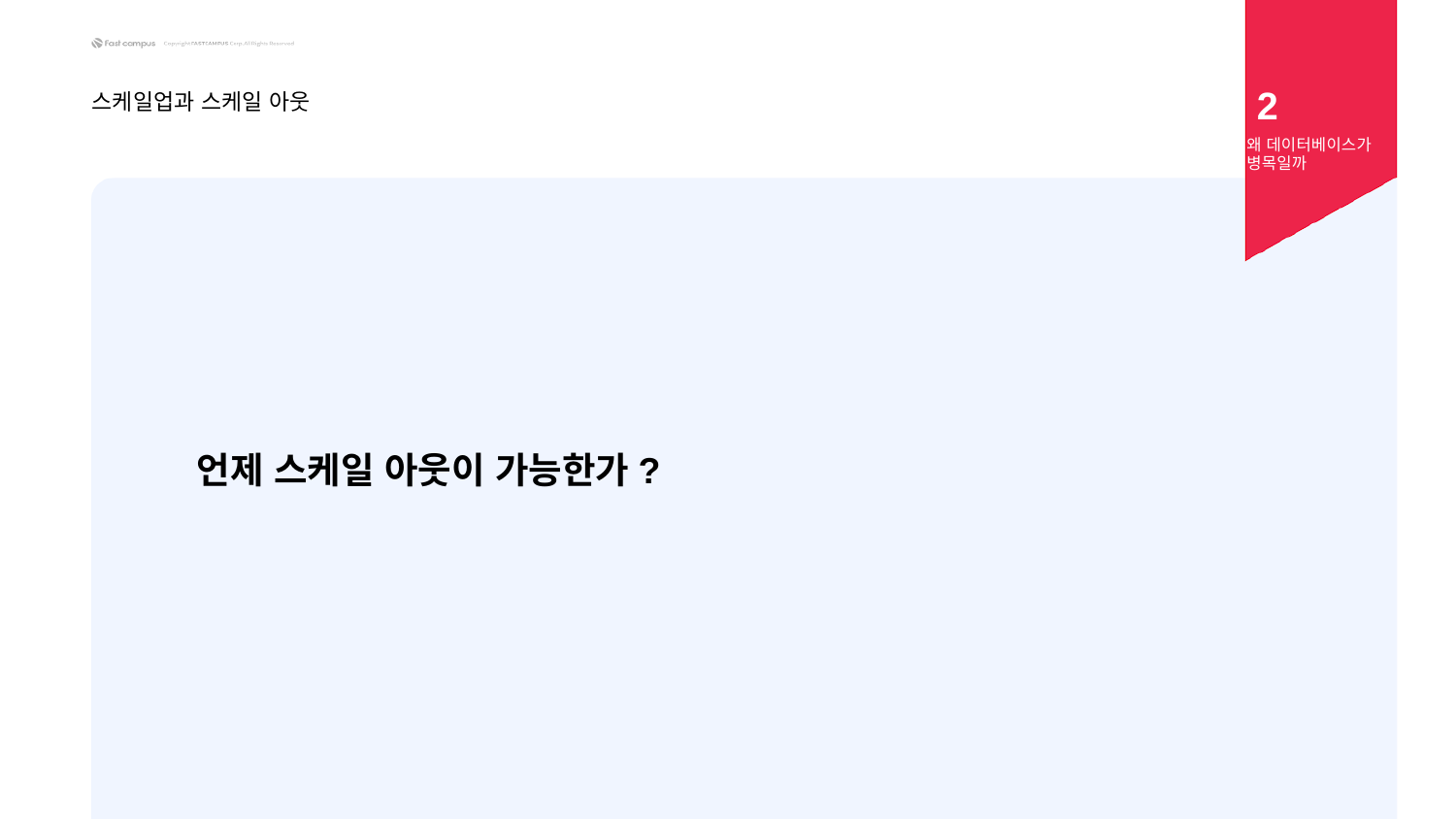

2
스케일업과 스케일 아웃
왜 데이터베이스가 병목일까
언제 스케일 아웃이 가능한가?